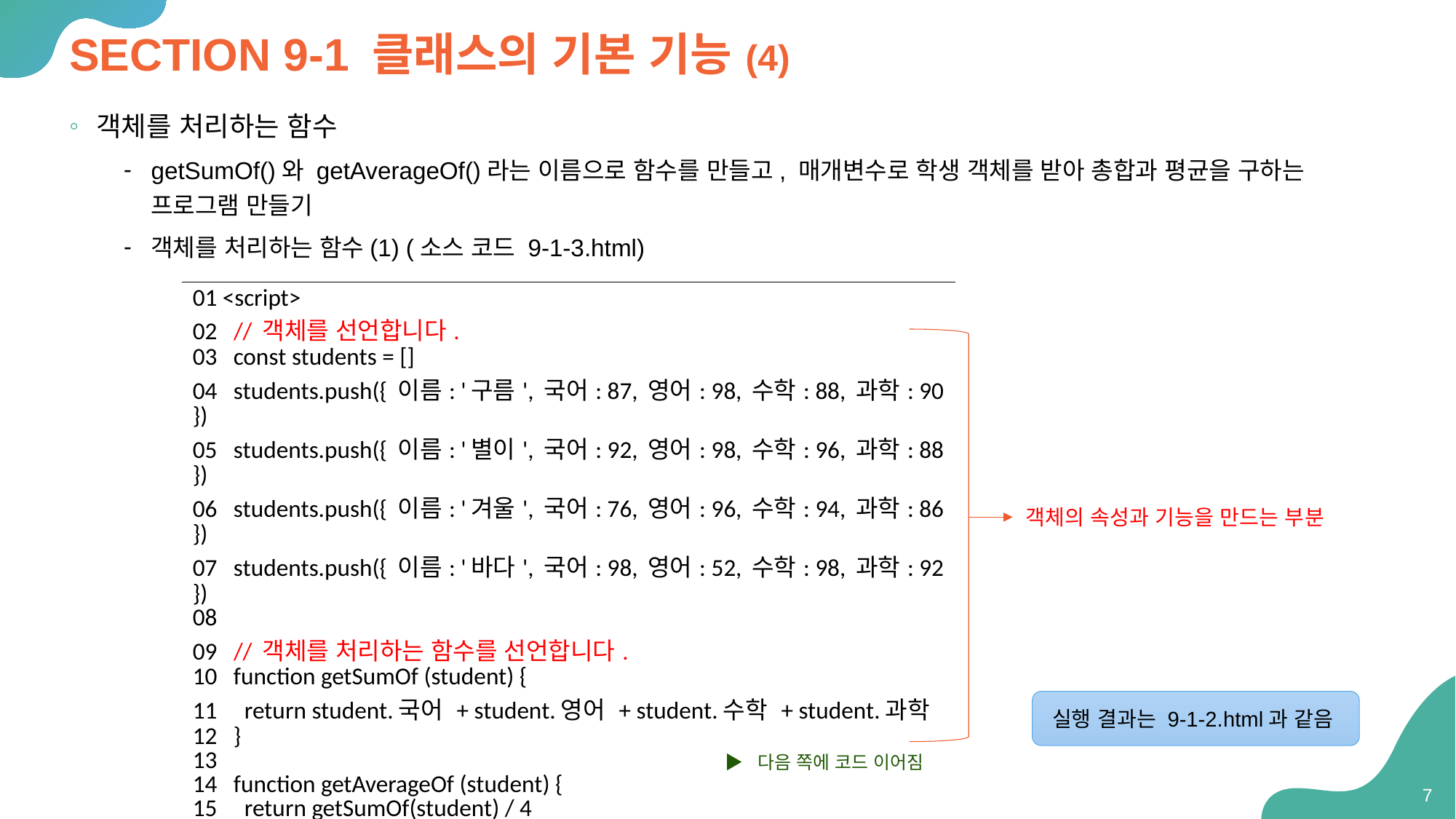

# SECTION 9-1 클래스의 기본 기능(4)
객체를 처리하는 함수
getSumOf()와 getAverageOf()라는 이름으로 함수를 만들고, 매개변수로 학생 객체를 받아 총합과 평균을 구하는 프로그램 만들기
객체를 처리하는 함수(1) (소스 코드 9-1-3.html)

| 01 <script> 02 // 객체를 선언합니다. 03 const students = [] 04 students.push({ 이름: '구름', 국어: 87, 영어: 98, 수학: 88, 과학: 90 }) 05 students.push({ 이름: '별이', 국어: 92, 영어: 98, 수학: 96, 과학: 88 }) 06 students.push({ 이름: '겨울', 국어: 76, 영어: 96, 수학: 94, 과학: 86 }) 07 students.push({ 이름: '바다', 국어: 98, 영어: 52, 수학: 98, 과학: 92 }) 08 09 // 객체를 처리하는 함수를 선언합니다. 10 function getSumOf (student) { 11 return student.국어 + student.영어 + student.수학 + student.과학 12 } 13 14 function getAverageOf (student) { 15 return getSumOf(student) / 4 16 } |
| --- |

객체의 속성과 기능을 만드는 부분
실행 결과는 9-1-2.html과 같음
▶  다음 쪽에 코드 이어짐
7